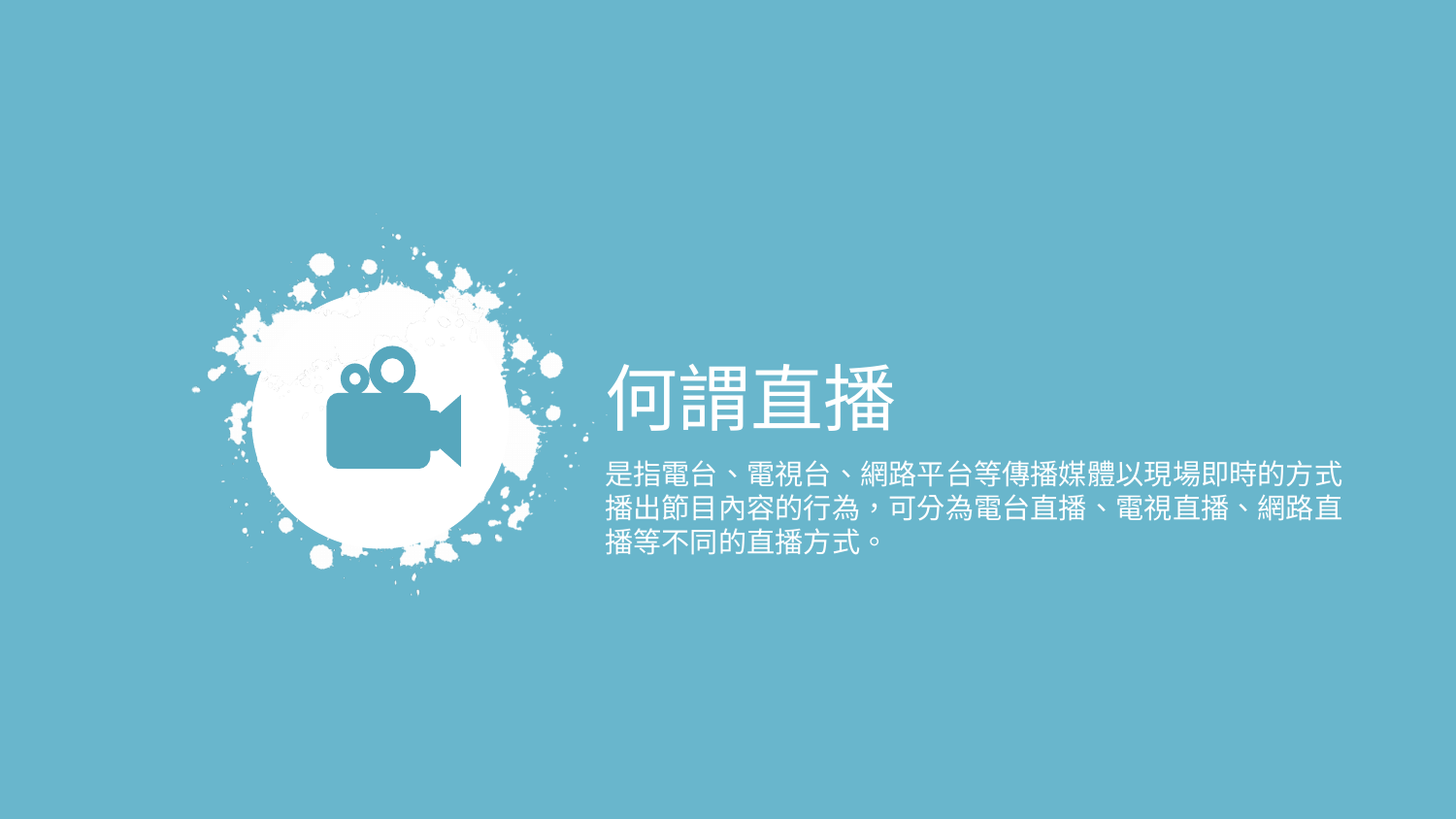

何謂直播
是指電台、電視台、網路平台等傳播媒體以現場即時的方式播出節目內容的行為，可分為電台直播、電視直播、網路直播等不同的直播方式。